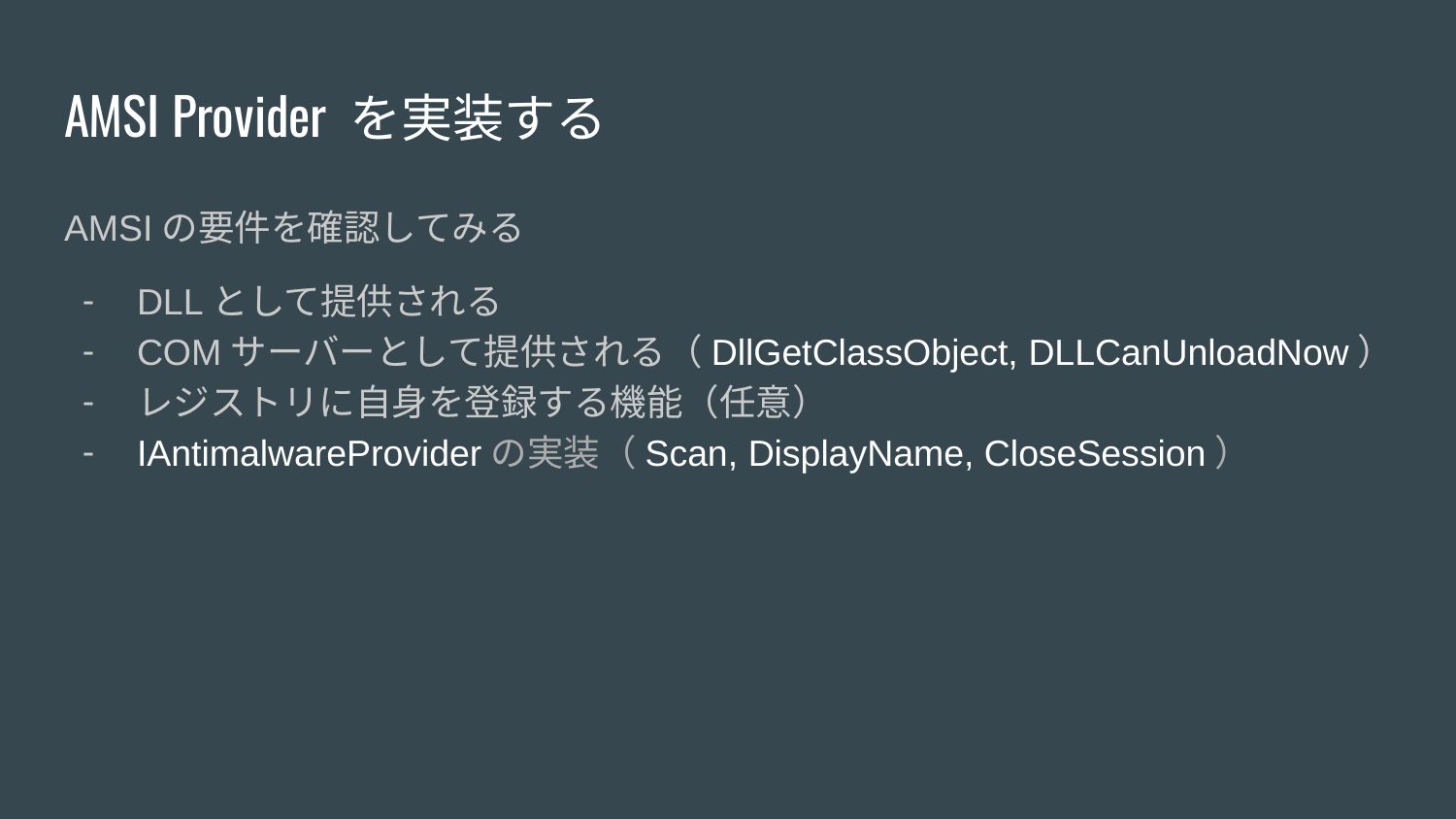

# AMSI Provider を実装する
AMSIの要件を確認してみる
DLLとして提供される
COMサーバーとして提供される（DllGetClassObject, DLLCanUnloadNow）
レジストリに自身を登録する機能（任意）
IAntimalwareProviderの実装（Scan, DisplayName, CloseSession）